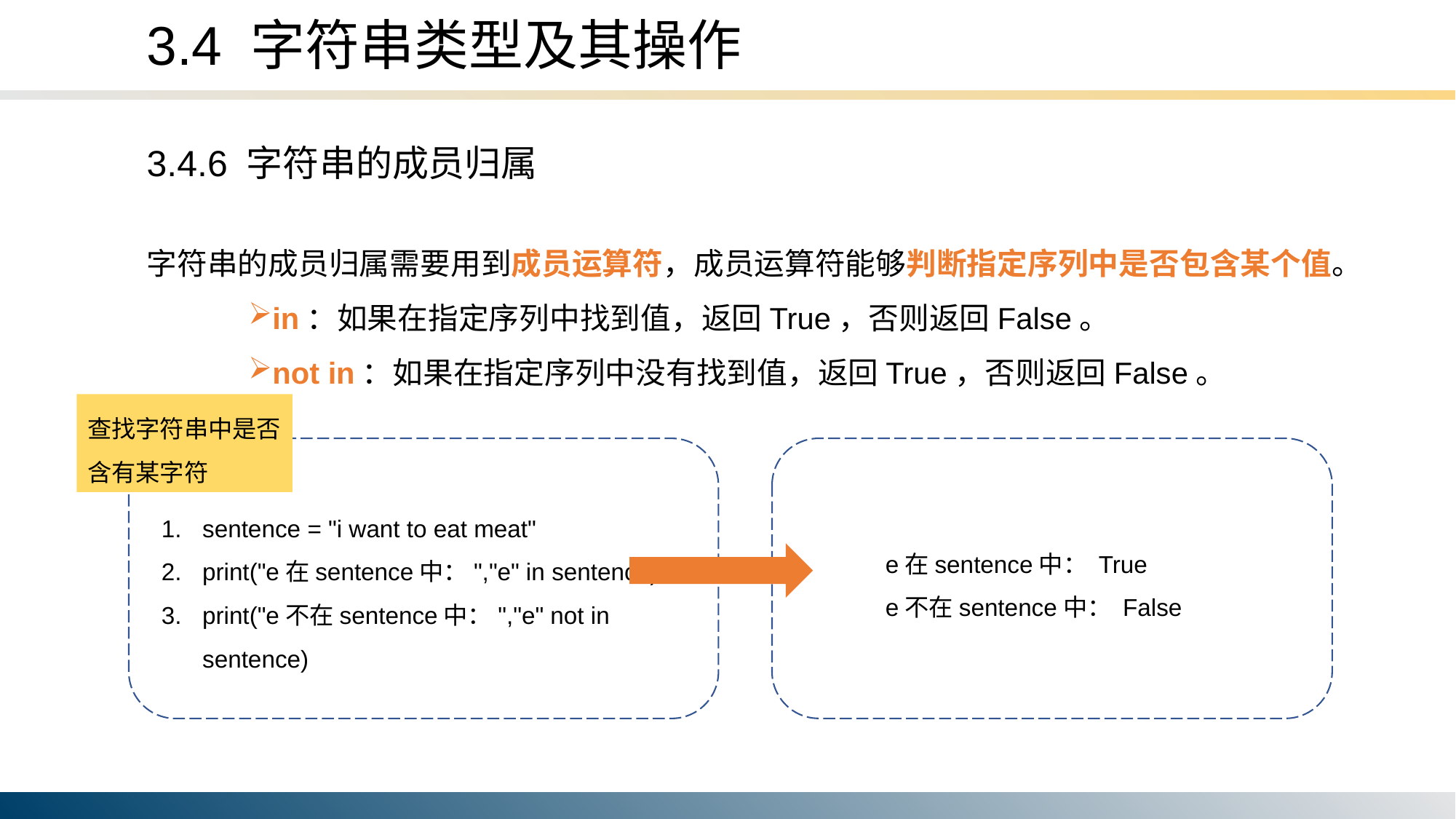

3.4 字符串类型及其操作

3.4.6 字符串的成员归属
字符串的成员归属需要用到成员运算符，成员运算符能够判断指定序列中是否包含某个值。
in：如果在指定序列中找到值，返回True，否则返回False。
not in：如果在指定序列中没有找到值，返回True，否则返回False。
查找字符串中是否含有某字符

sentence = "i want to eat meat"
print("e在sentence中：","e" in sentence)
print("e不在sentence中：","e" not in sentence)
e在sentence中： True
e不在sentence中： False